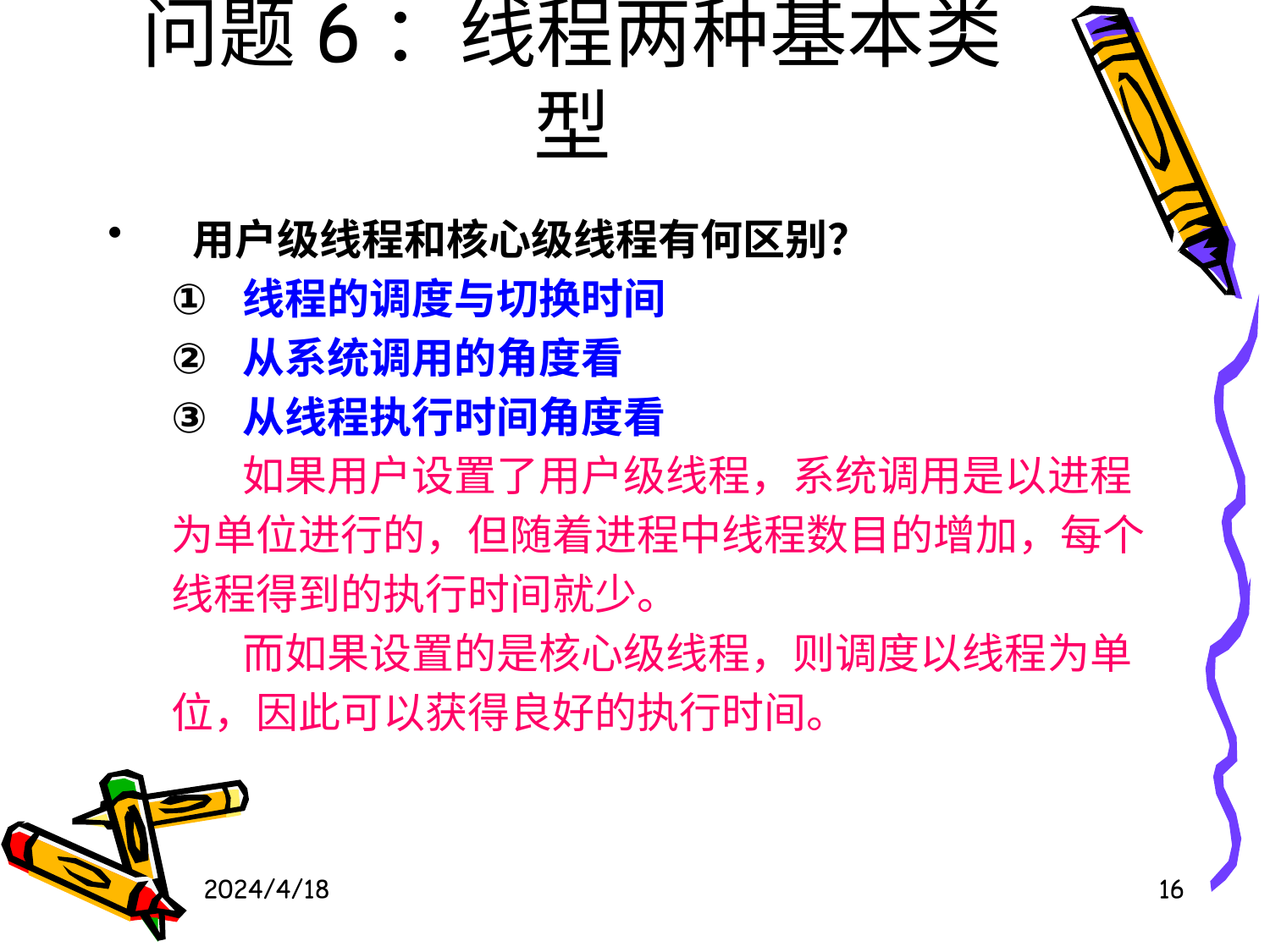

# 问题6：线程两种基本类型
用户级线程和核心级线程有何区别？
线程的调度与切换时间
从系统调用的角度看
从线程执行时间角度看
	如果用户设置了用户级线程，系统调用是以进程
为单位进行的，但随着进程中线程数目的增加，每个
线程得到的执行时间就少。
	而如果设置的是核心级线程，则调度以线程为单
位，因此可以获得良好的执行时间。
2024/4/18
16